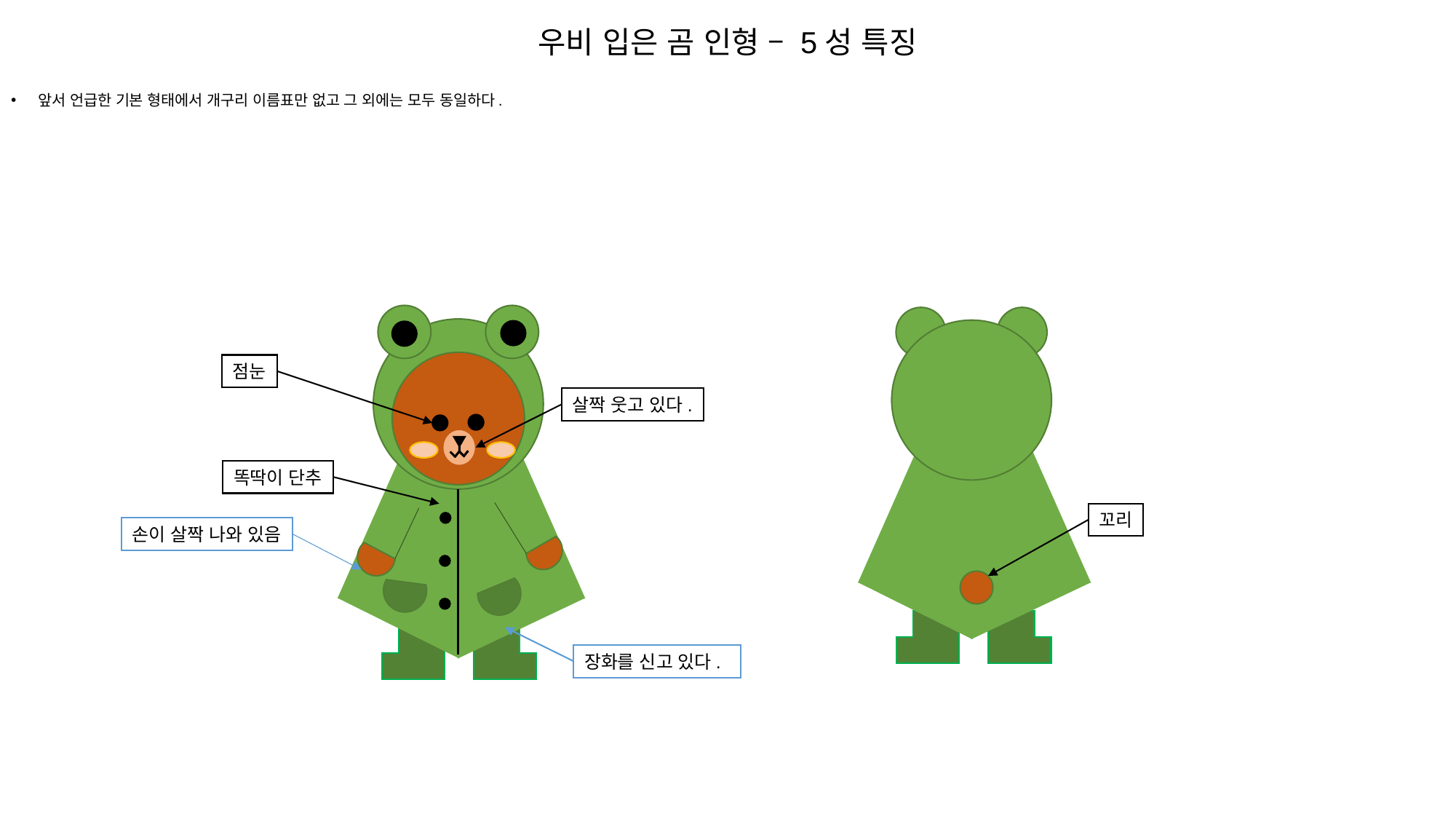

우비 입은 곰 인형 – 5성 특징
앞서 언급한 기본 형태에서 개구리 이름표만 없고 그 외에는 모두 동일하다.

점눈
살짝 웃고 있다.
똑딱이 단추
꼬리
손이 살짝 나와 있음
장화를 신고 있다.